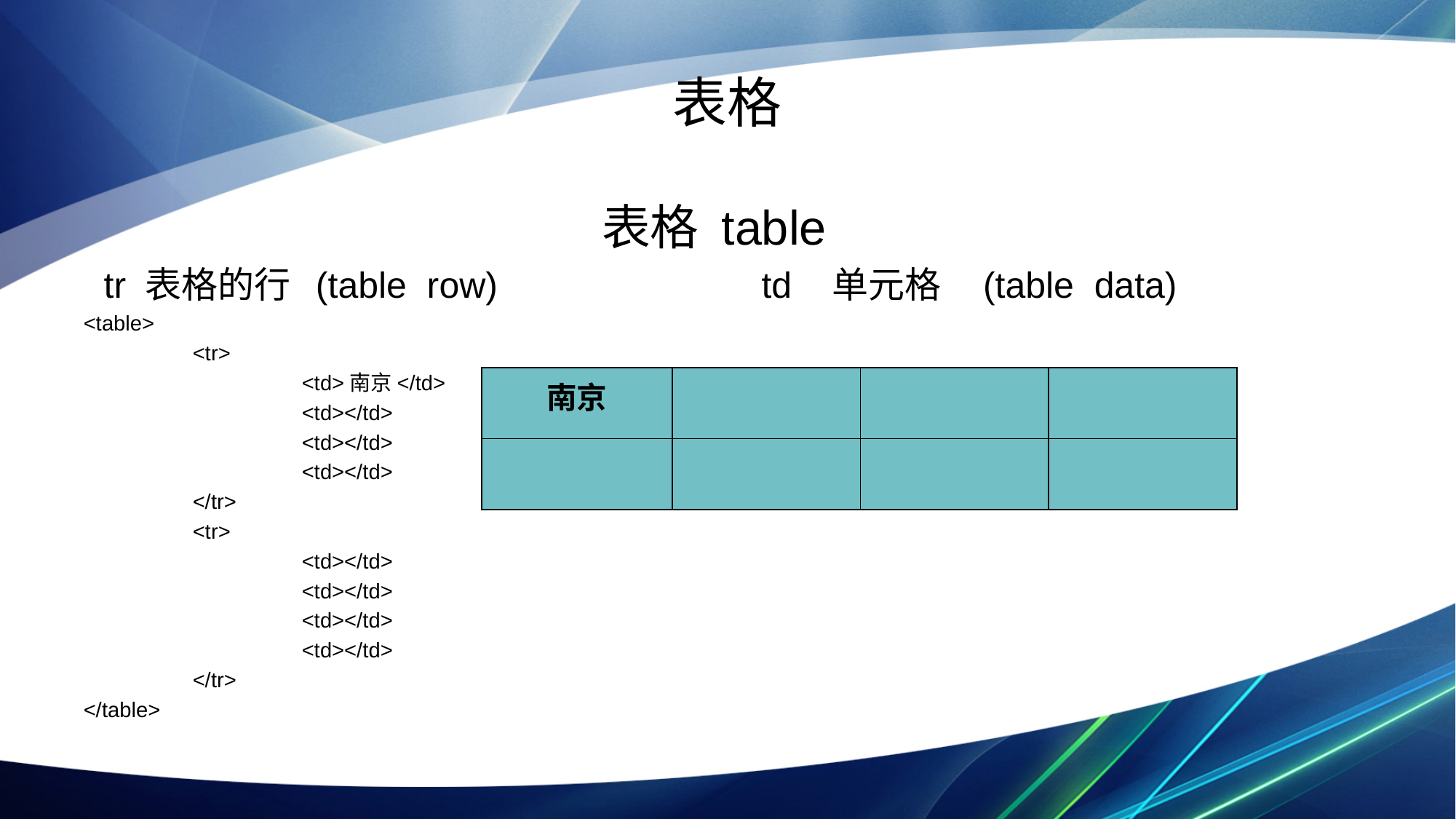

# 表格
表格 table
  tr 表格的行  (table  row)                          td   单元格    (table  data)
<table>
	<tr>
		<td>南京</td>
		<td></td>
		<td></td>
		<td></td>
	</tr>
	<tr>
		<td></td>
		<td></td>
		<td></td>
		<td></td>
	</tr>
</table>
| 南京 |  |  |  |
| --- | --- | --- | --- |
|  |  |  |  |